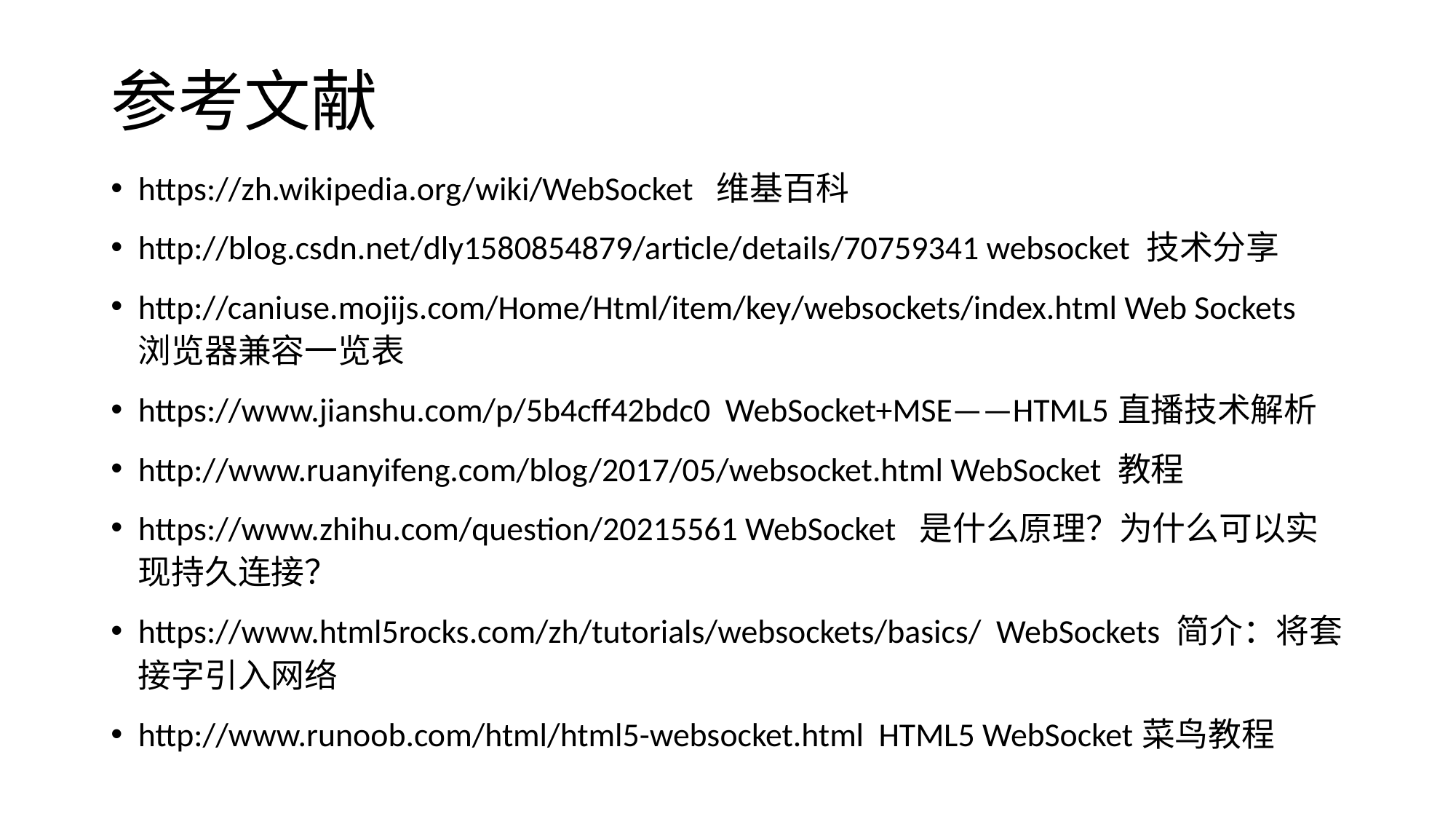

# 参考文献
https://zh.wikipedia.org/wiki/WebSocket  维基百科
http://blog.csdn.net/dly1580854879/article/details/70759341 websocket 技术分享
http://caniuse.mojijs.com/Home/Html/item/key/websockets/index.html Web Sockets 浏览器兼容一览表
https://www.jianshu.com/p/5b4cff42bdc0  WebSocket+MSE——HTML5直播技术解析
http://www.ruanyifeng.com/blog/2017/05/websocket.html WebSocket 教程
https://www.zhihu.com/question/20215561 WebSocket  是什么原理？为什么可以实现持久连接？
https://www.html5rocks.com/zh/tutorials/websockets/basics/  WebSockets 简介：将套接字引入网络
http://www.runoob.com/html/html5-websocket.html  HTML5 WebSocket菜鸟教程